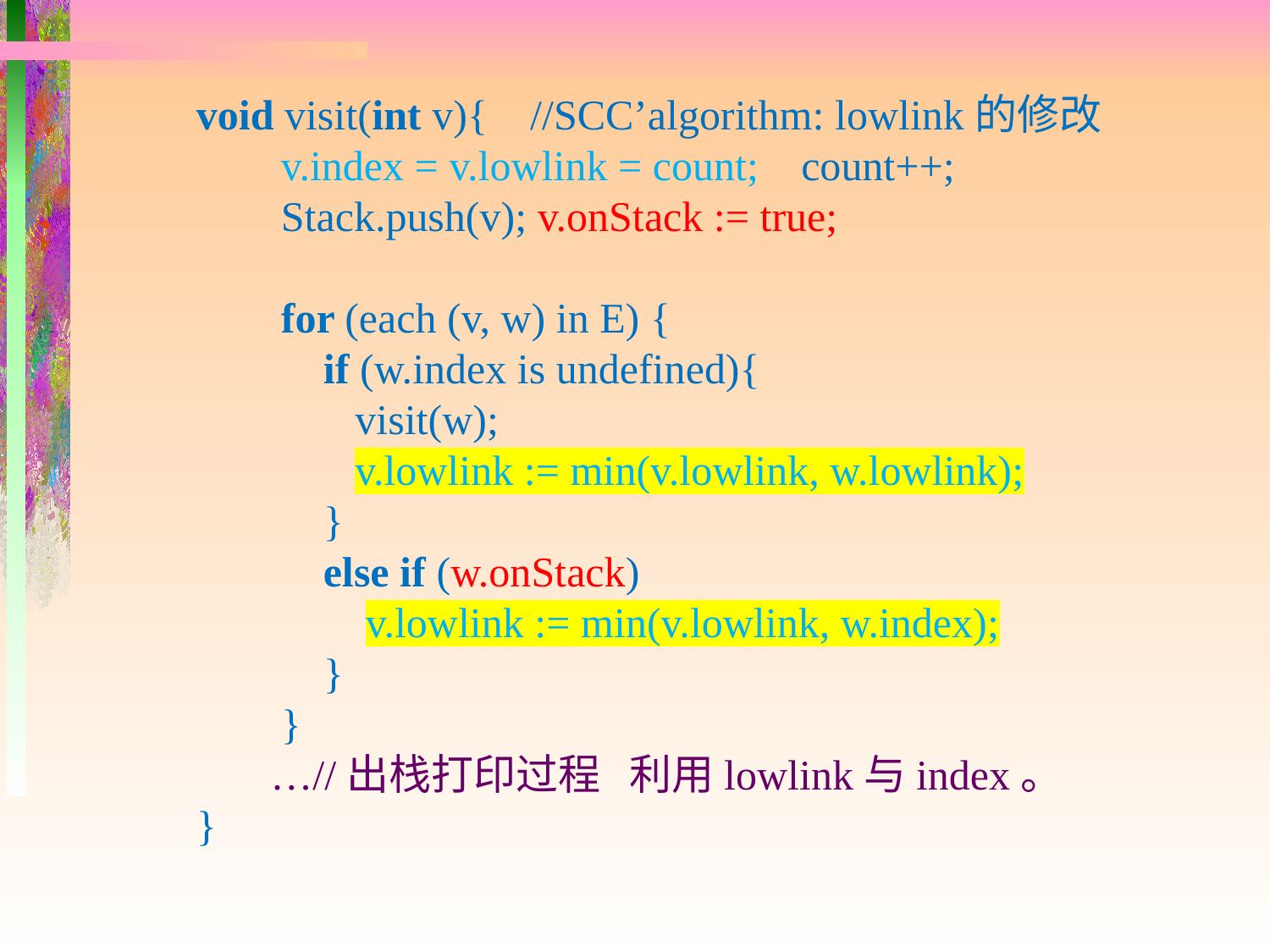

void visit(int v){    //SCC’algorithm: lowlink的修改
        v.index = v.lowlink = count;    count++;
        Stack.push(v); v.onStack := true;

        for (each (v, w) in E) {
            if (w.index is undefined){
               visit(w);
               v.lowlink := min(v.lowlink, w.lowlink);
            }
            else if (w.onStack)
                v.lowlink := min(v.lowlink, w.index);
            }
        }
       …//出栈打印过程   利用lowlink与index。
}